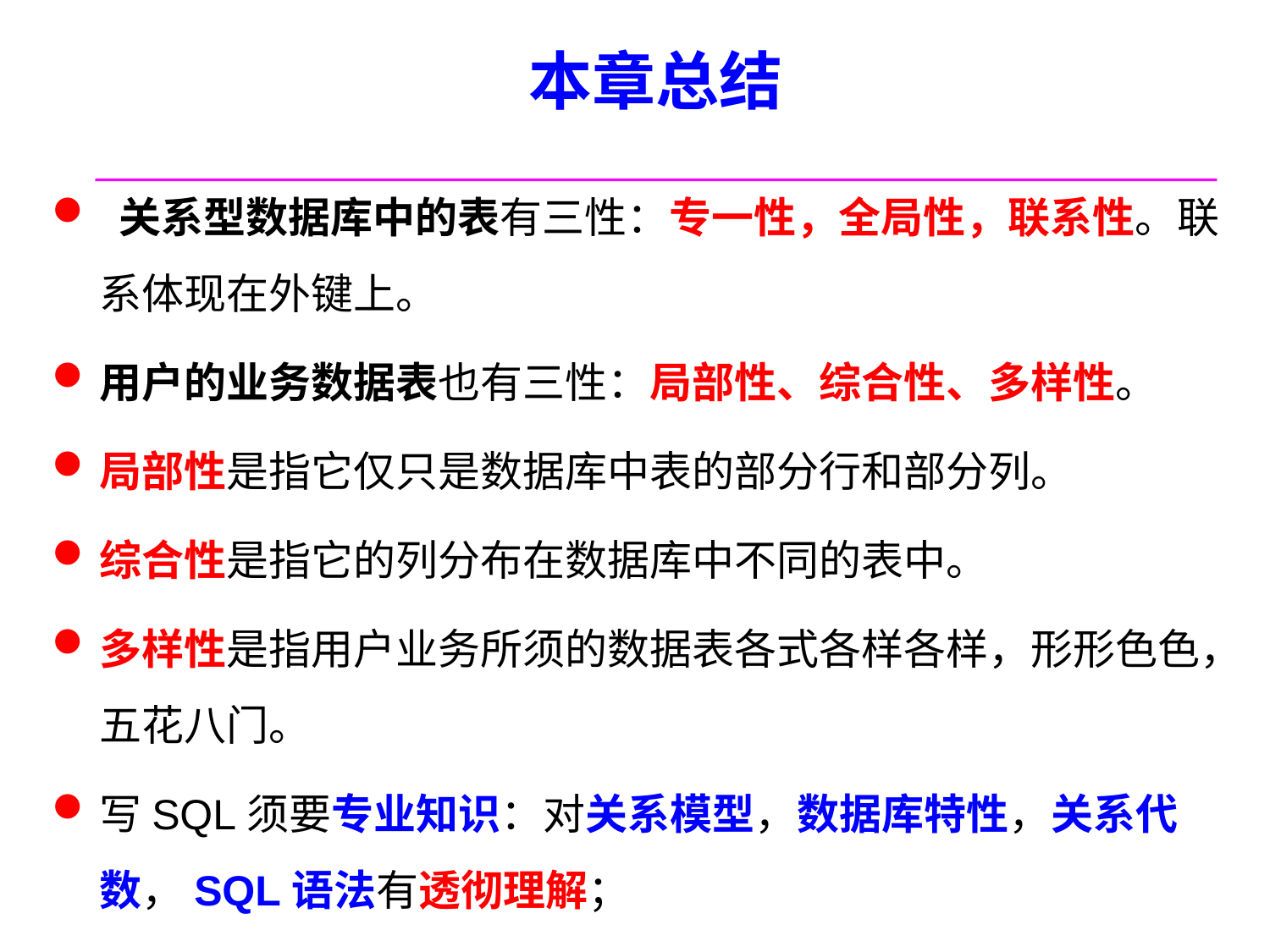

# 本章总结
 关系型数据库中的表有三性：专一性，全局性，联系性。联系体现在外键上。
用户的业务数据表也有三性：局部性、综合性、多样性。
局部性是指它仅只是数据库中表的部分行和部分列。
综合性是指它的列分布在数据库中不同的表中。
多样性是指用户业务所须的数据表各式各样各样，形形色色，五花八门。
写SQL须要专业知识：对关系模型，数据库特性，关系代数，SQL语法有透彻理解；